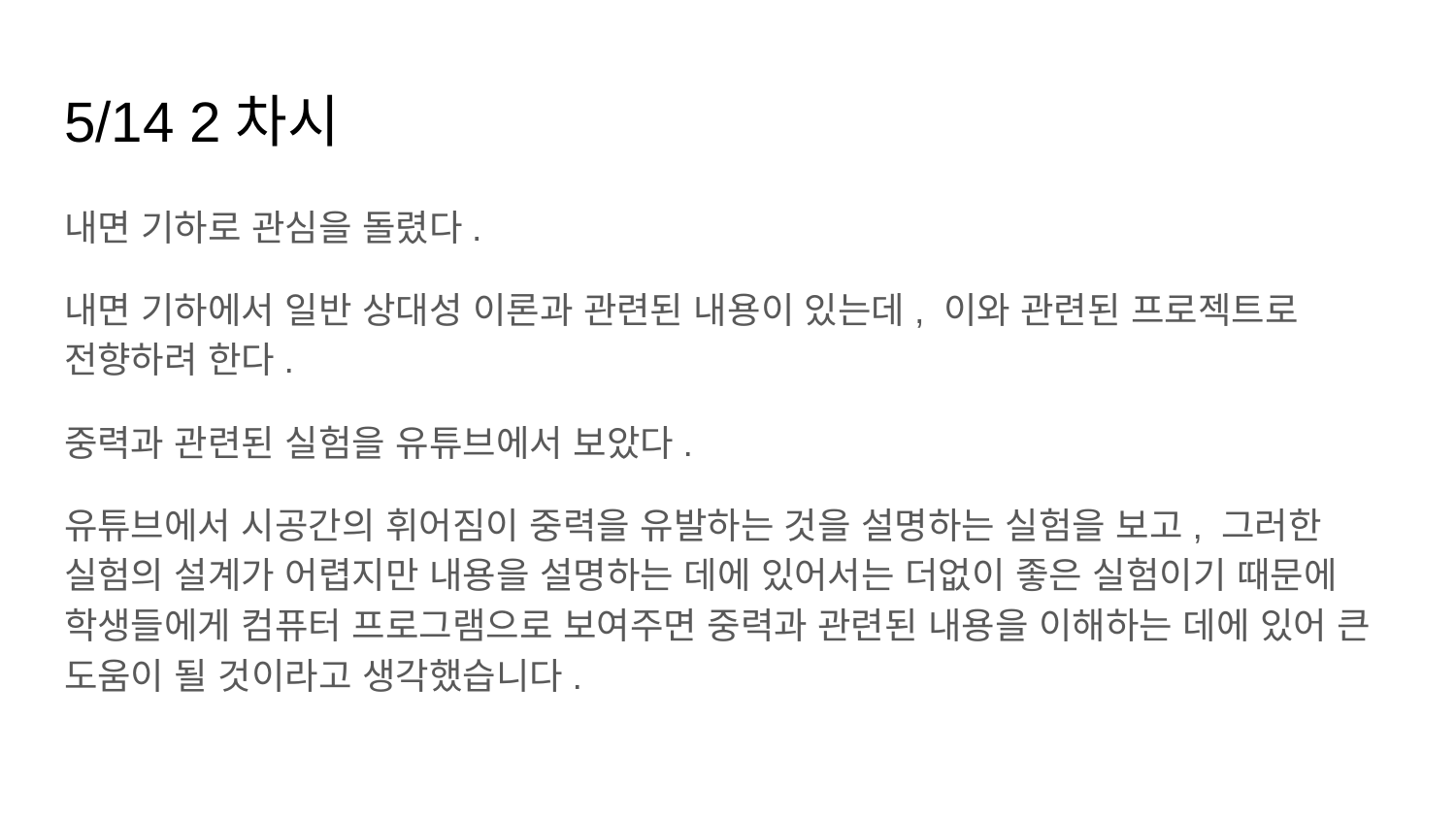

# 5/14 2차시
내면 기하로 관심을 돌렸다.
내면 기하에서 일반 상대성 이론과 관련된 내용이 있는데, 이와 관련된 프로젝트로 전향하려 한다.
중력과 관련된 실험을 유튜브에서 보았다.
유튜브에서 시공간의 휘어짐이 중력을 유발하는 것을 설명하는 실험을 보고, 그러한 실험의 설계가 어렵지만 내용을 설명하는 데에 있어서는 더없이 좋은 실험이기 때문에 학생들에게 컴퓨터 프로그램으로 보여주면 중력과 관련된 내용을 이해하는 데에 있어 큰 도움이 될 것이라고 생각했습니다.